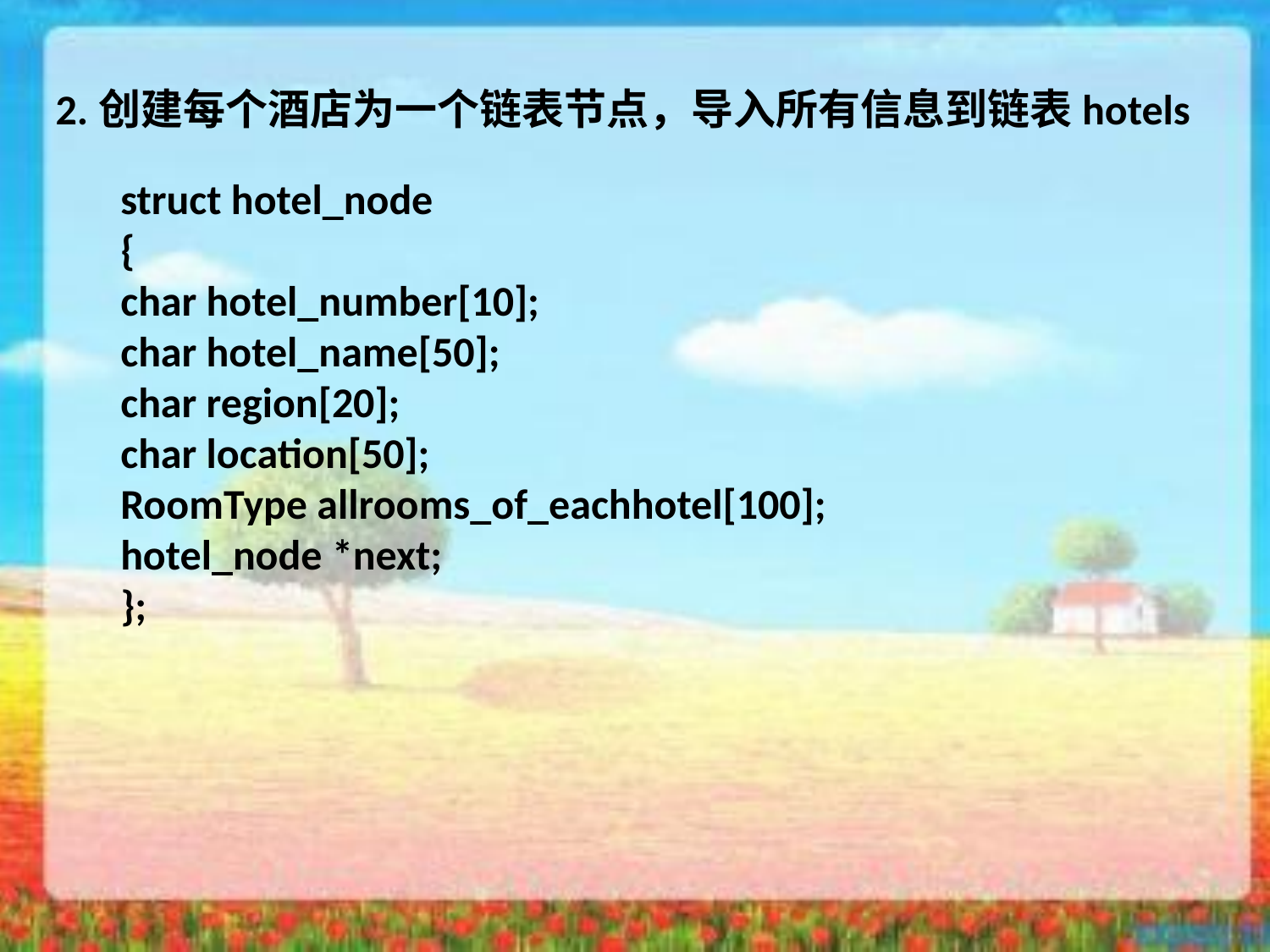

2.创建每个酒店为一个链表节点，导入所有信息到链表hotels
struct hotel_node
{
char hotel_number[10];
char hotel_name[50];
char region[20];
char location[50];
RoomType allrooms_of_eachhotel[100];
hotel_node *next;
};